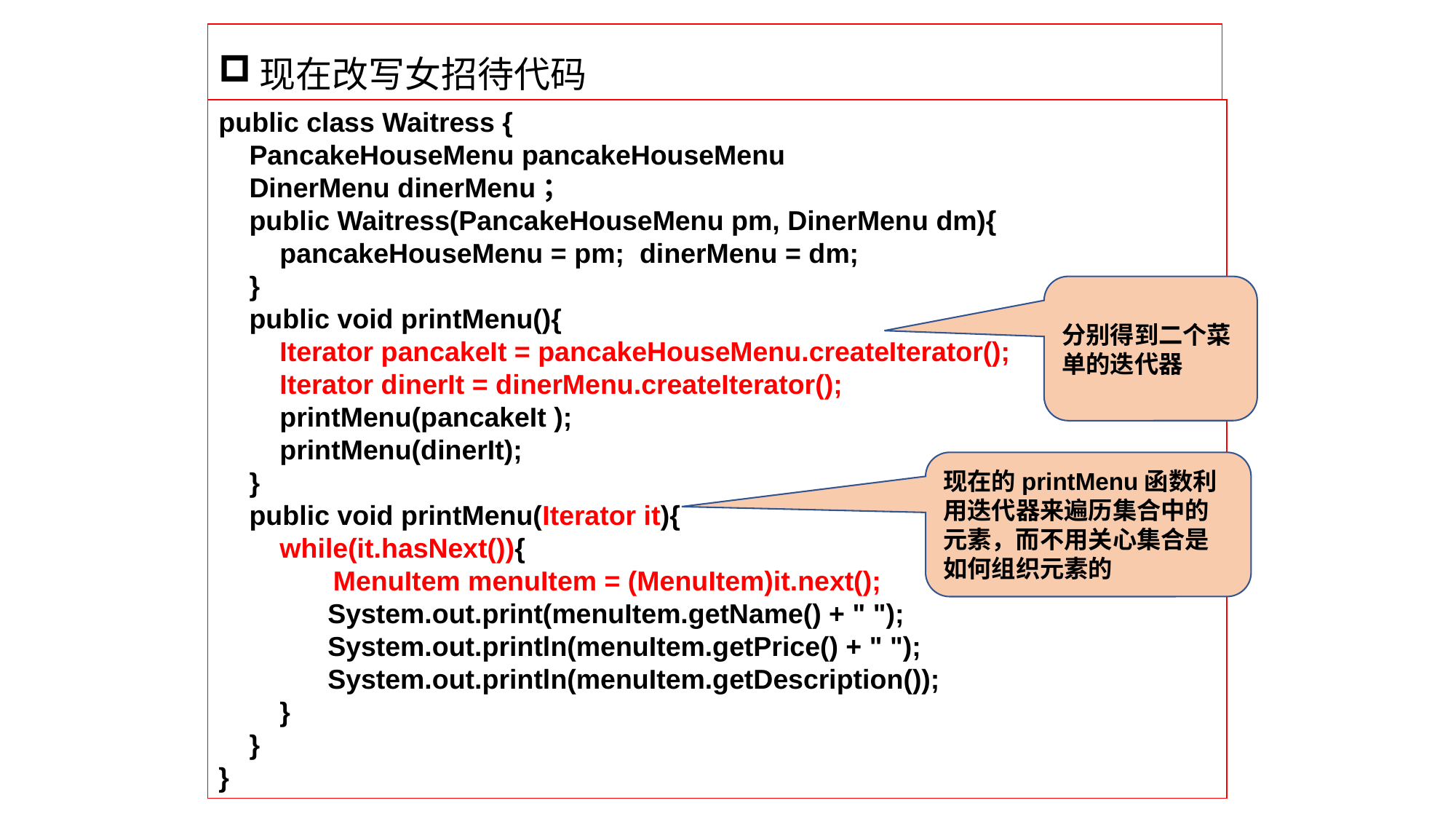

现在改写女招待代码
public class Waitress {
    PancakeHouseMenu pancakeHouseMenu
    DinerMenu dinerMenu；
    public Waitress(PancakeHouseMenu pm, DinerMenu dm){
        pancakeHouseMenu = pm;  dinerMenu = dm;
    }
    public void printMenu(){
        Iterator pancakeIt = pancakeHouseMenu.createIterator();
        Iterator dinerIt = dinerMenu.createIterator();
        printMenu(pancakeIt );
        printMenu(dinerIt);
    }
    public void printMenu(Iterator it){
        while(it.hasNext()){
               MenuItem menuItem = (MenuItem)it.next();
	System.out.print(menuItem.getName() + " ");
	System.out.println(menuItem.getPrice() + " ");
	System.out.println(menuItem.getDescription());
        }
    }
}
分别得到二个菜单的迭代器
现在的printMenu函数利用迭代器来遍历集合中的元素，而不用关心集合是如何组织元素的
193